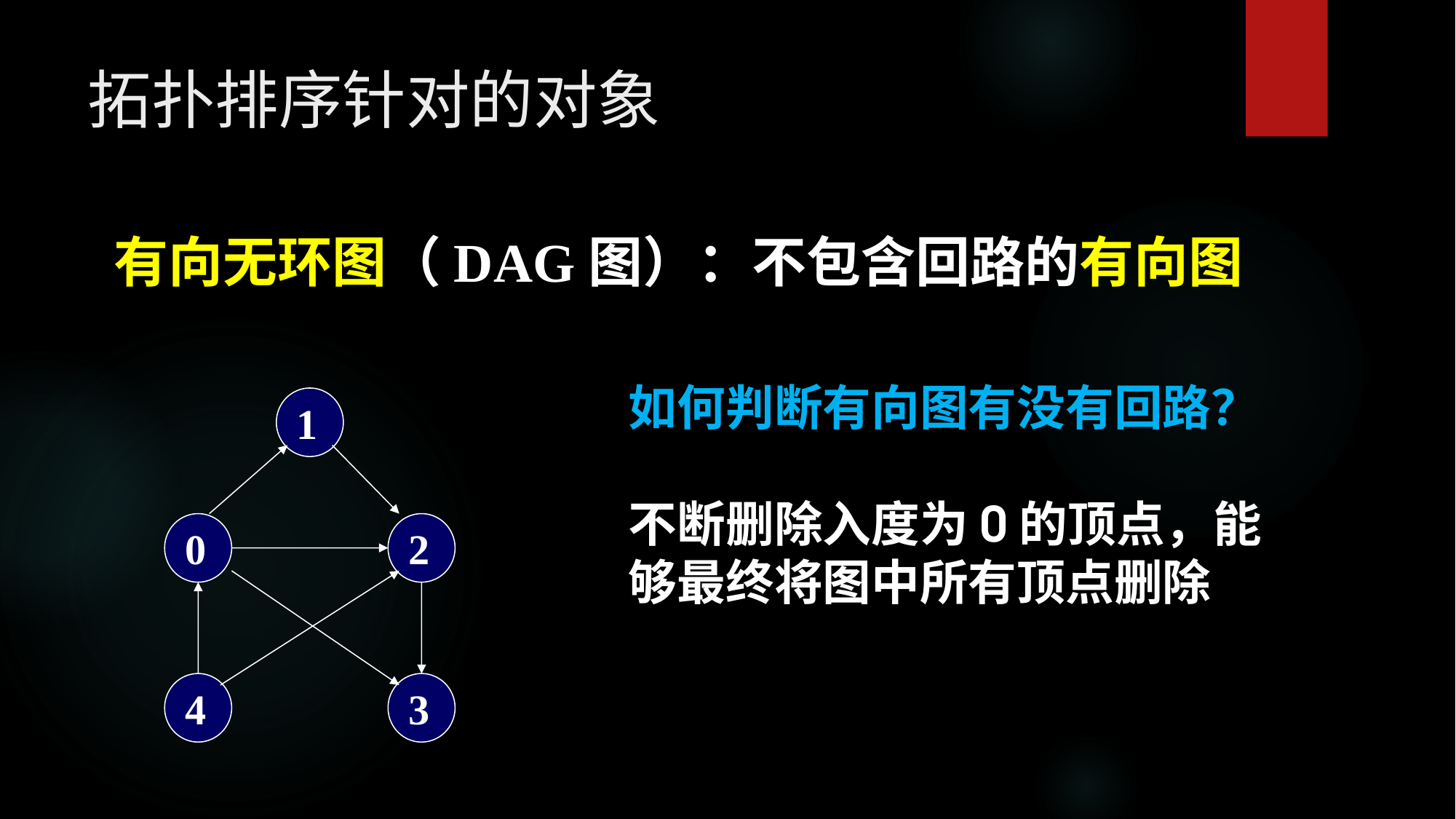

拓扑排序针对的对象
有向无环图（DAG图）：不包含回路的有向图
如何判断有向图有没有回路？

不断删除入度为0的顶点，能够最终将图中所有顶点删除
1

0
2

4
3